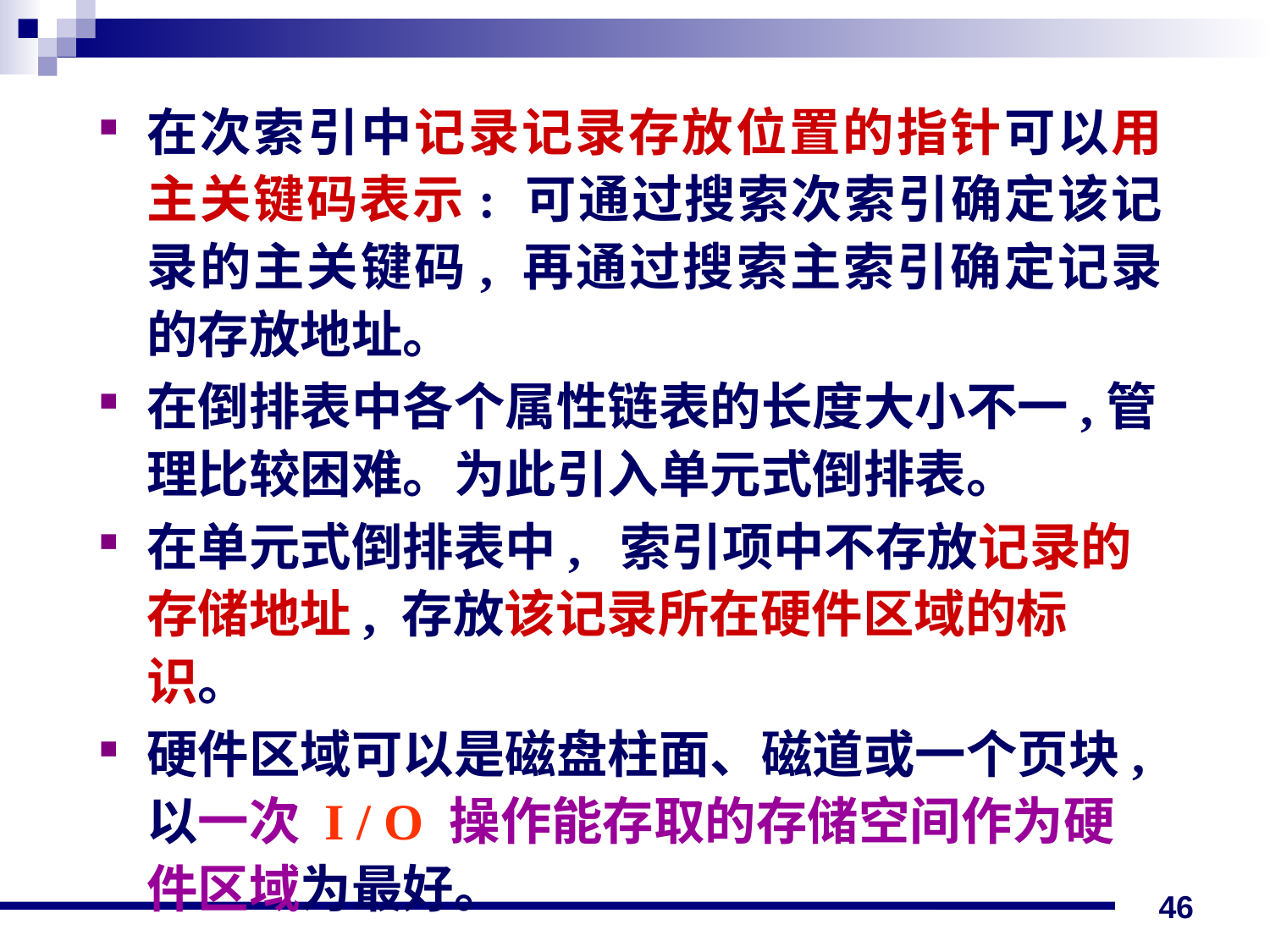

在次索引中记录记录存放位置的指针可以用主关键码表示: 可通过搜索次索引确定该记录的主关键码, 再通过搜索主索引确定记录的存放地址。
在倒排表中各个属性链表的长度大小不一,管理比较困难。为此引入单元式倒排表。
在单元式倒排表中,  索引项中不存放记录的存储地址, 存放该记录所在硬件区域的标识。
硬件区域可以是磁盘柱面、磁道或一个页块, 以一次 I / O 操作能存取的存储空间作为硬件区域为最好。
46